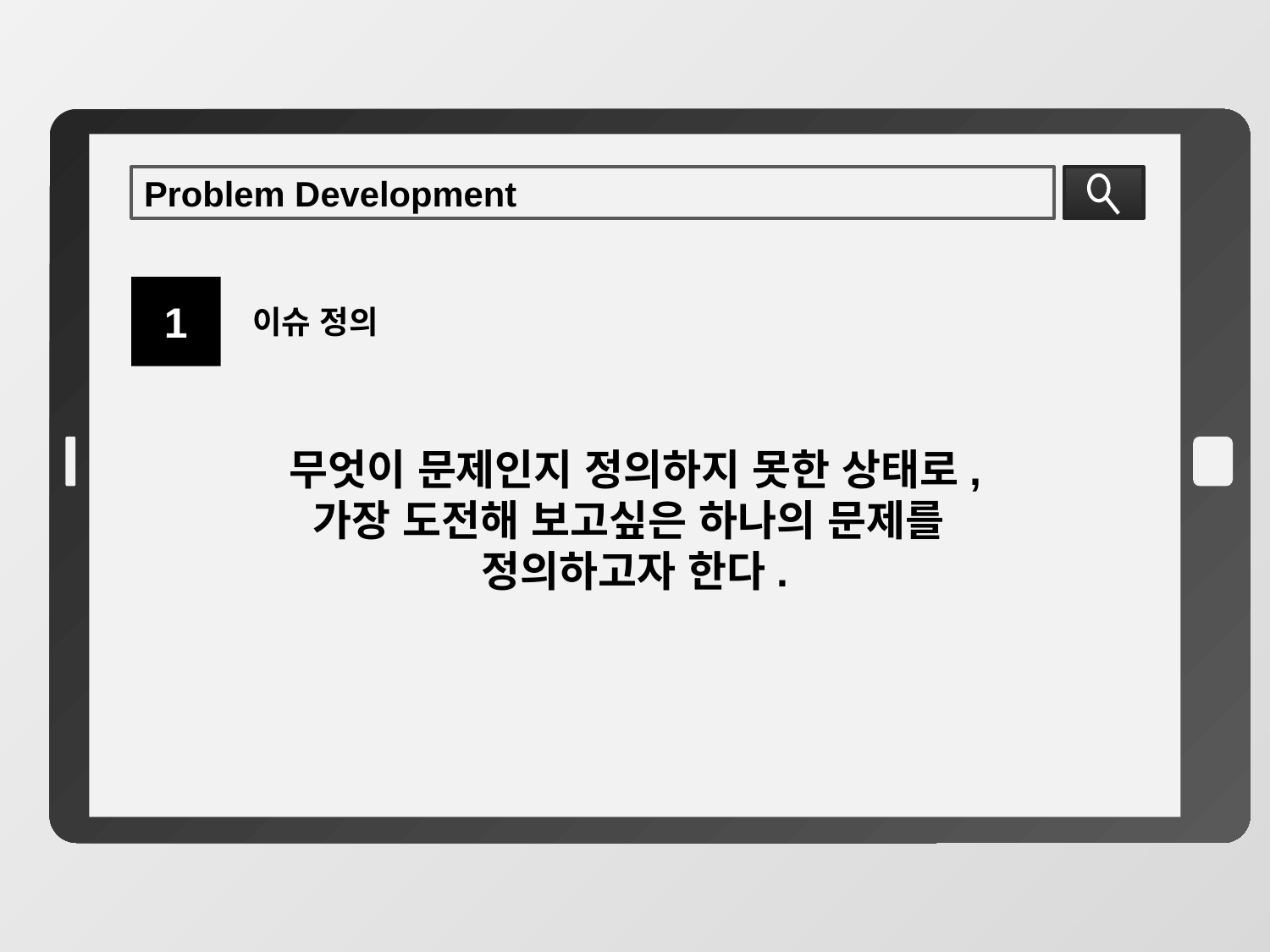

Problem Development

1
이슈 정의
무엇이 문제인지 정의하지 못한 상태로,
가장 도전해 보고싶은 하나의 문제를
정의하고자 한다.